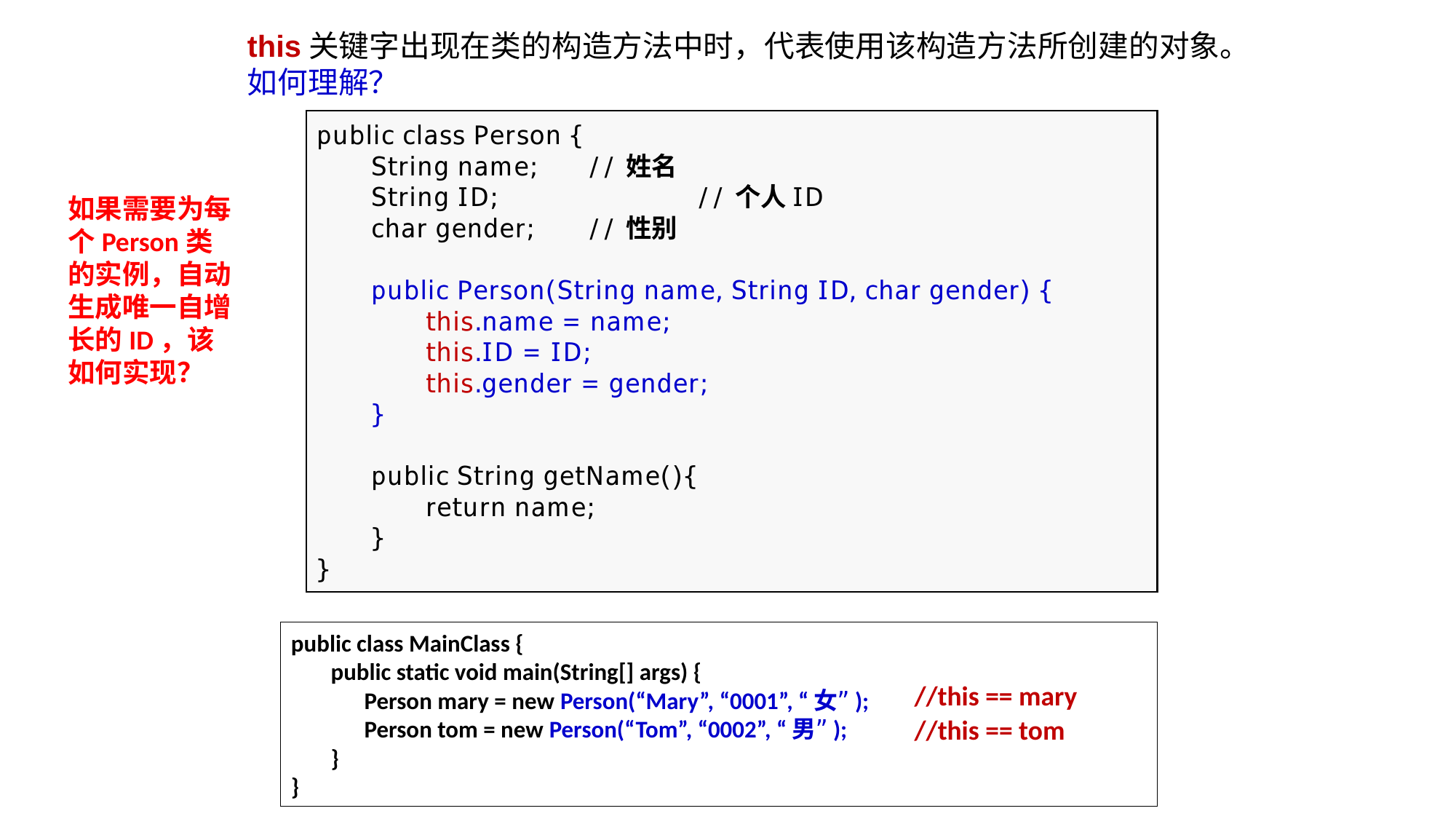

# this关键字出现在类的构造方法中时，代表使用该构造方法所创建的对象。如何理解？
public class Person {
String name;	//姓名
String ID;		//个人ID
char gender;	//性别

public Person(String name, String ID, char gender) {
this.name = name;
this.ID = ID;
this.gender = gender;
}

public String getName(){
return name;
}
}
如果需要为每个Person类的实例，自动生成唯一自增长的ID，该如何实现？
public class MainClass {
public static void main(String[] args) {
Person mary = new Person(“Mary”, “0001”, “女”);
Person tom = new Person(“Tom”, “0002”, “男”);
}
}
//this == mary
//this == tom
80